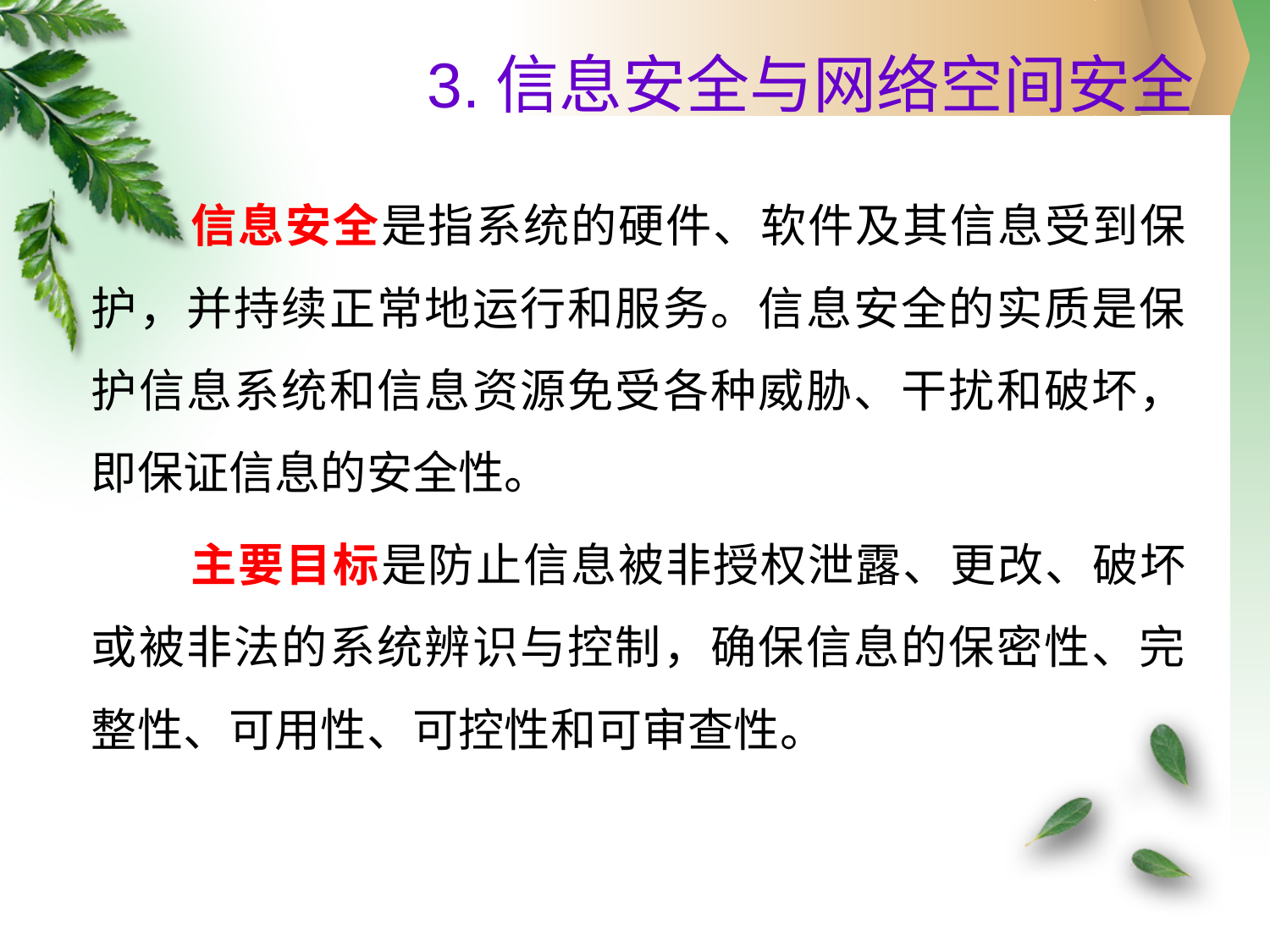

# 3.信息安全与网络空间安全
信息安全是指系统的硬件、软件及其信息受到保护，并持续正常地运行和服务。信息安全的实质是保护信息系统和信息资源免受各种威胁、干扰和破坏，即保证信息的安全性。
主要目标是防止信息被非授权泄露、更改、破坏或被非法的系统辨识与控制，确保信息的保密性、完整性、可用性、可控性和可审查性。